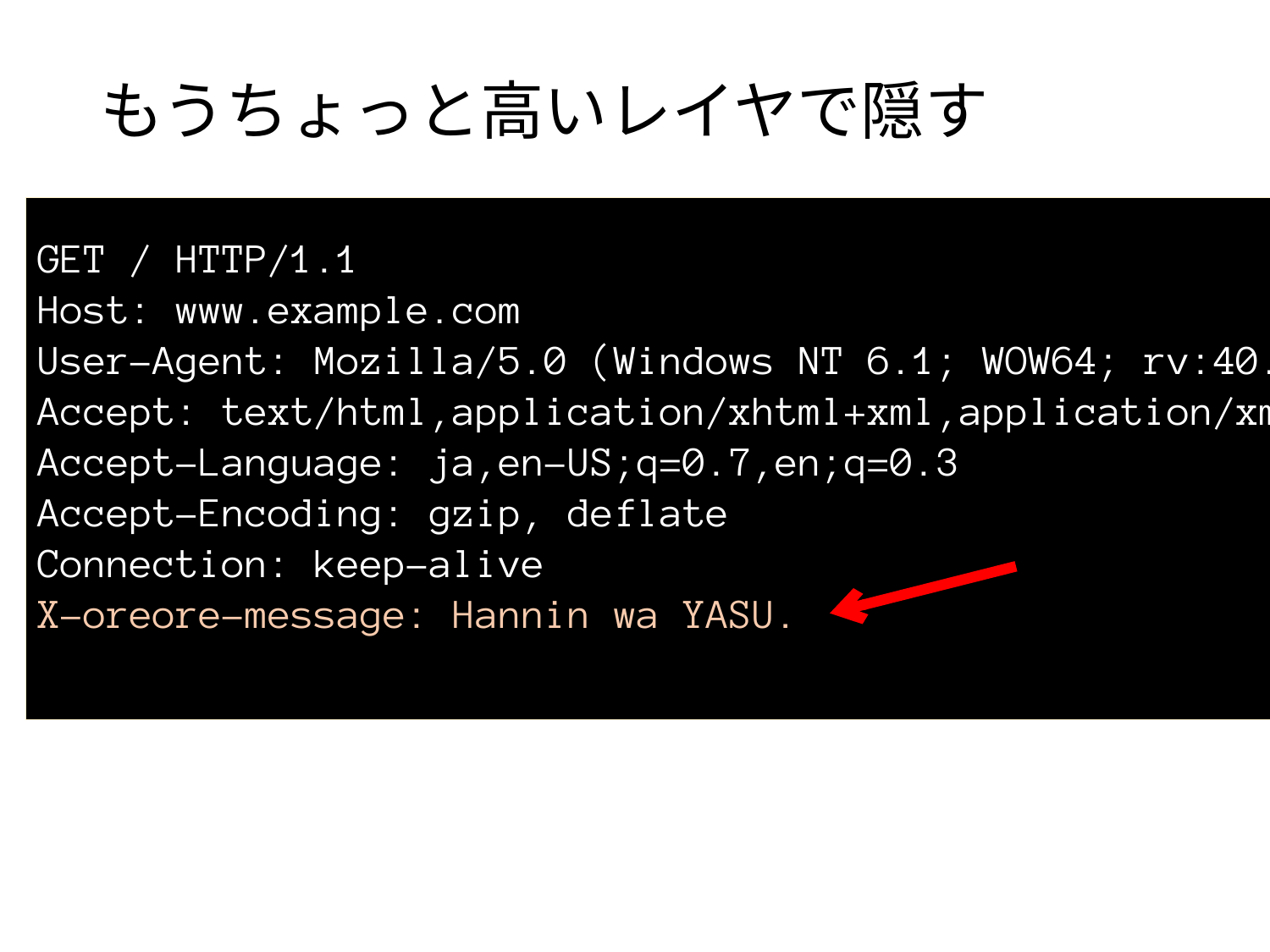

# もうちょっと高いレイヤで隠す
GET / HTTP/1.1
Host: www.example.com
User-Agent: Mozilla/5.0 (Windows NT 6.1; WOW64; rv:40.0) Gecko/20100101 Firefox/40.0
Accept: text/html,application/xhtml+xml,application/xml;q=0.9,*/*;q=0.8
Accept-Language: ja,en-US;q=0.7,en;q=0.3
Accept-Encoding: gzip, deflate
Connection: keep-alive
X-oreore-message: Hannin wa YASU.